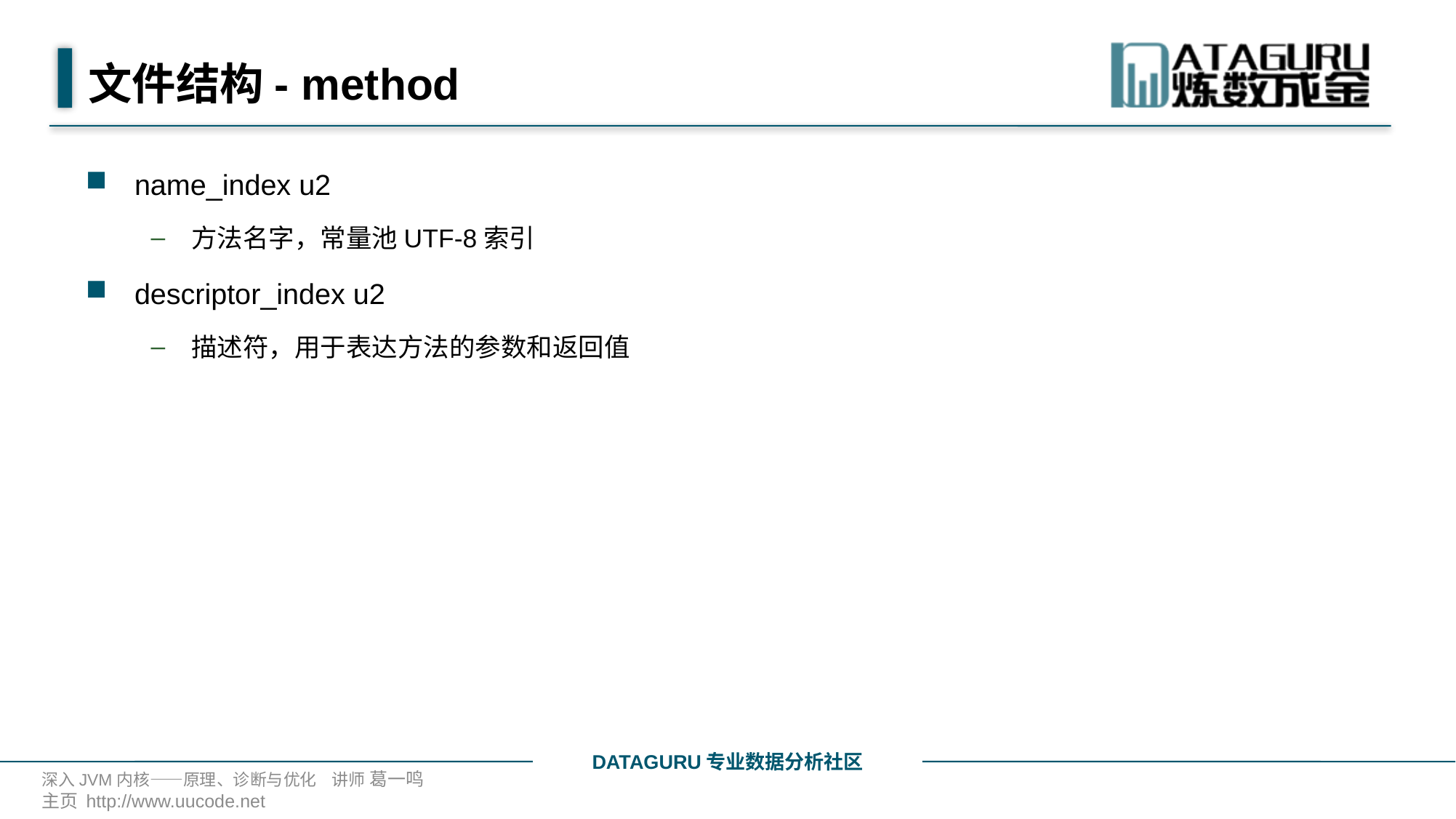

# 文件结构- method
name_index u2
方法名字，常量池UTF-8索引
descriptor_index u2
描述符，用于表达方法的参数和返回值